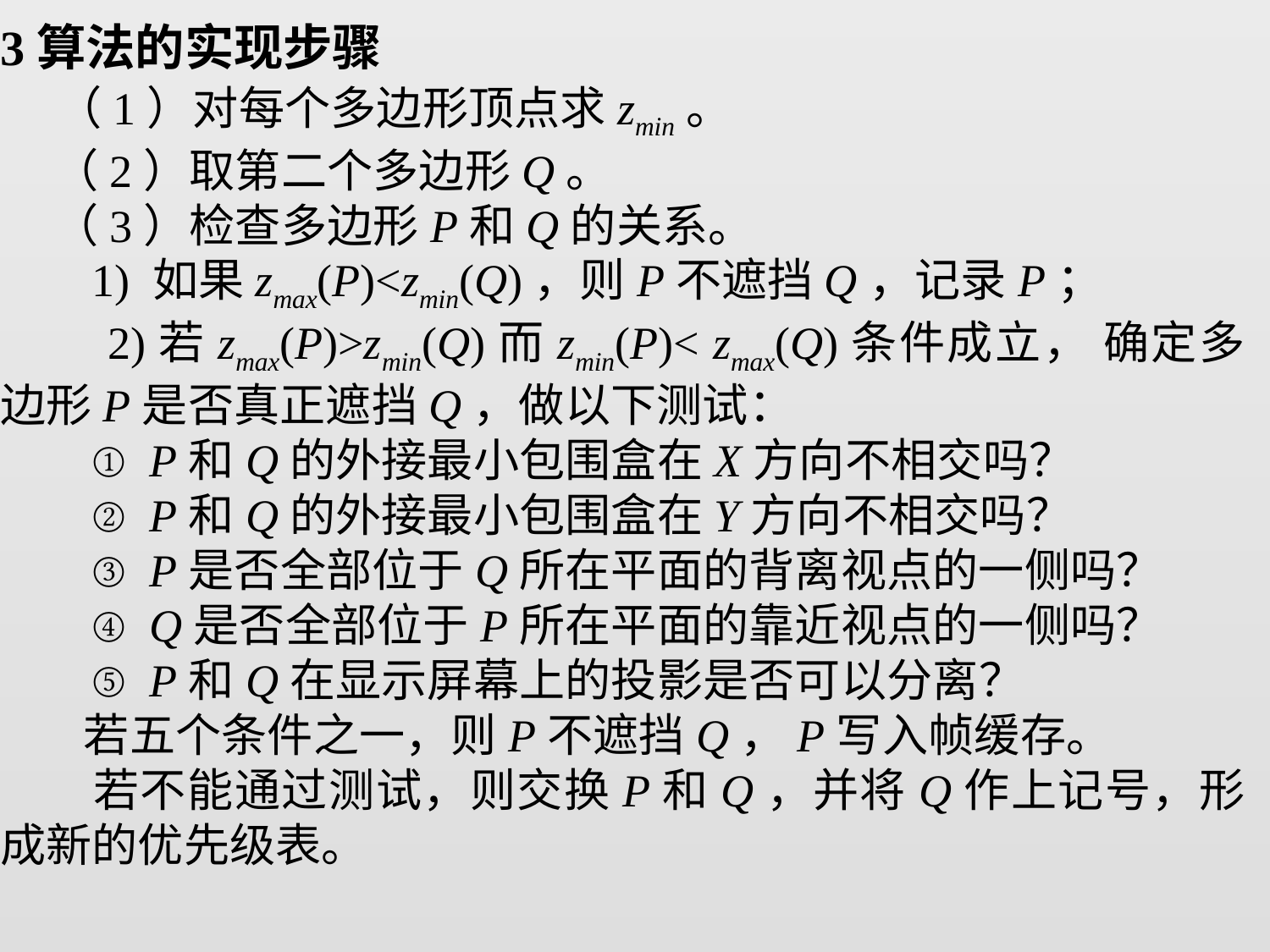

3算法的实现步骤
    （1）对每个多边形顶点求zmin。
    （2）取第二个多边形Q。
    （3）检查多边形P和Q的关系。
        1) 如果zmax(P)<zmin(Q)，则P不遮挡Q，记录P；
        2)若zmax(P)>zmin(Q)而zmin(P)< zmax(Q)条件成立， 确定多边形P是否真正遮挡Q，做以下测试：
        ①  P和Q的外接最小包围盒在X方向不相交吗？
        ②  P和Q的外接最小包围盒在Y方向不相交吗？
        ③  P是否全部位于Q所在平面的背离视点的一侧吗？
        ④  Q是否全部位于P所在平面的靠近视点的一侧吗？
        ⑤  P和Q在显示屏幕上的投影是否可以分离？
       若五个条件之一，则P不遮挡Q，P写入帧缓存。
       若不能通过测试，则交换P和Q，并将Q作上记号，形成新的优先级表。